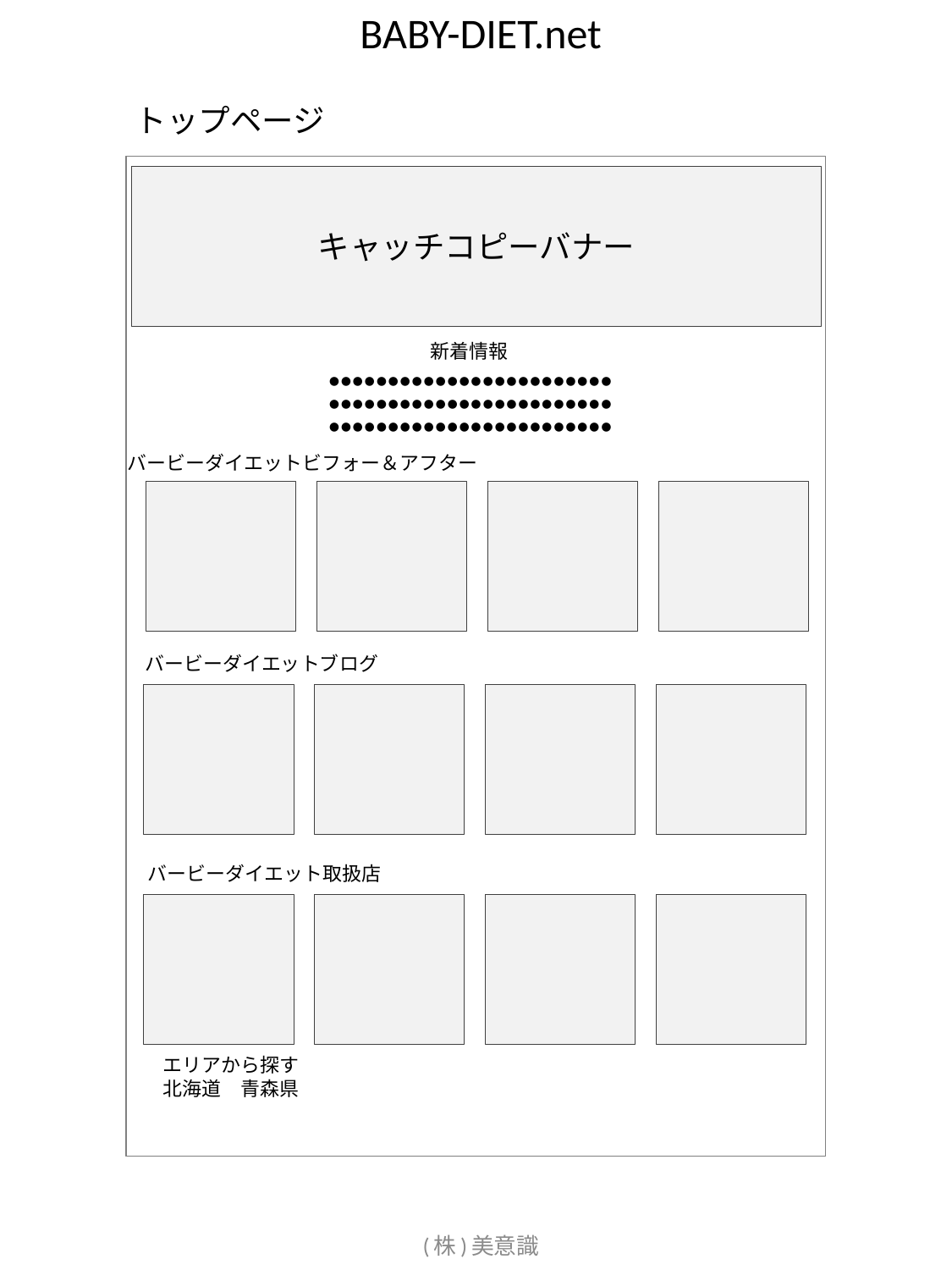

# BABY-DIET.net
トップページ

キャッチコピーバナー
新着情報
●●●●●●●●●●●●●●●●●●●●●●●●
●●●●●●●●●●●●●●●●●●●●●●●●
●●●●●●●●●●●●●●●●●●●●●●●●
バービーダイエットビフォー＆アフター

バービーダイエットブログ

バービーダイエット取扱店

エリアから探す
北海道　青森県
(株)美意識